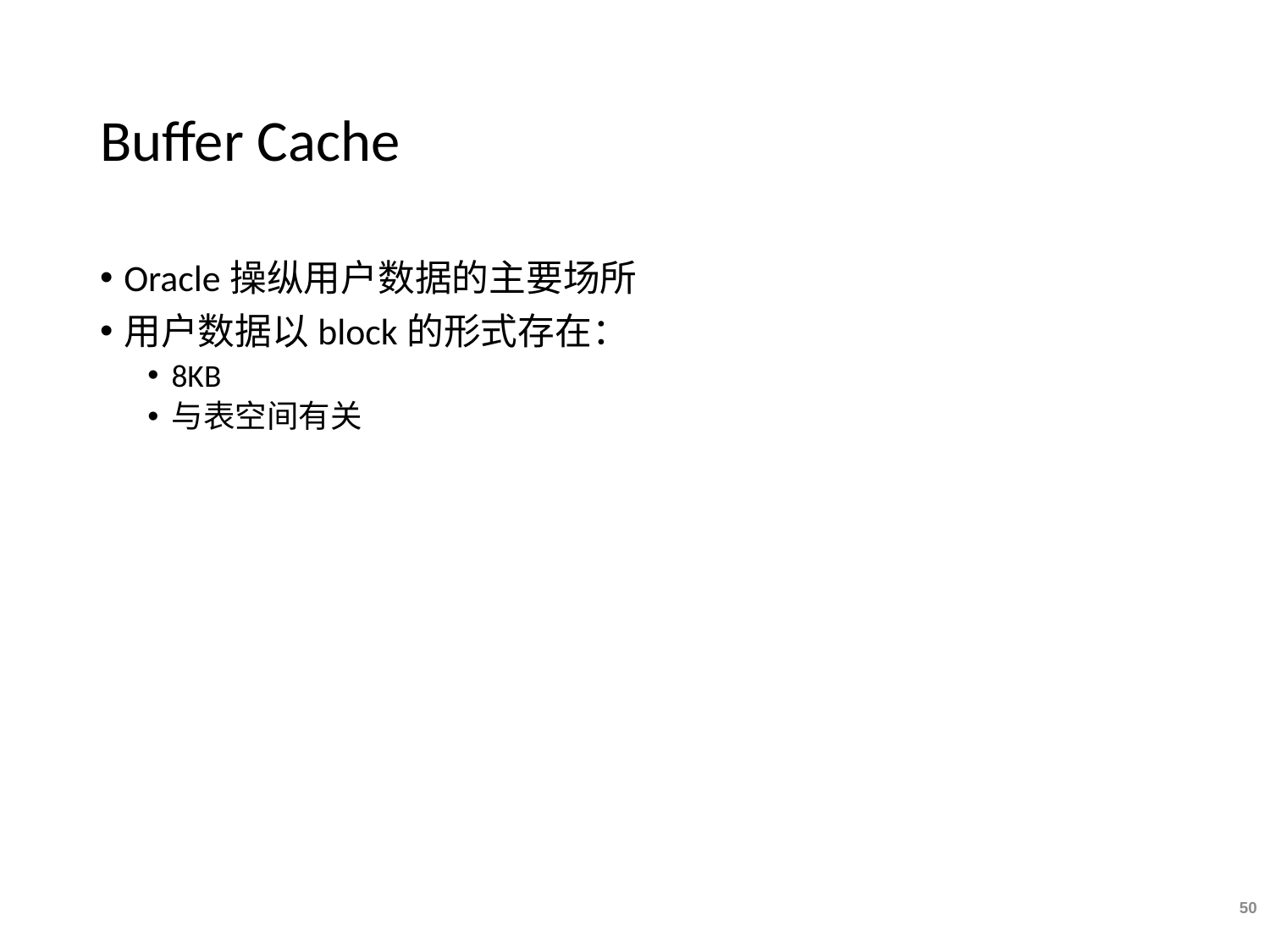

# Buffer Cache
Oracle操纵用户数据的主要场所
用户数据以block的形式存在：
8KB
与表空间有关

50